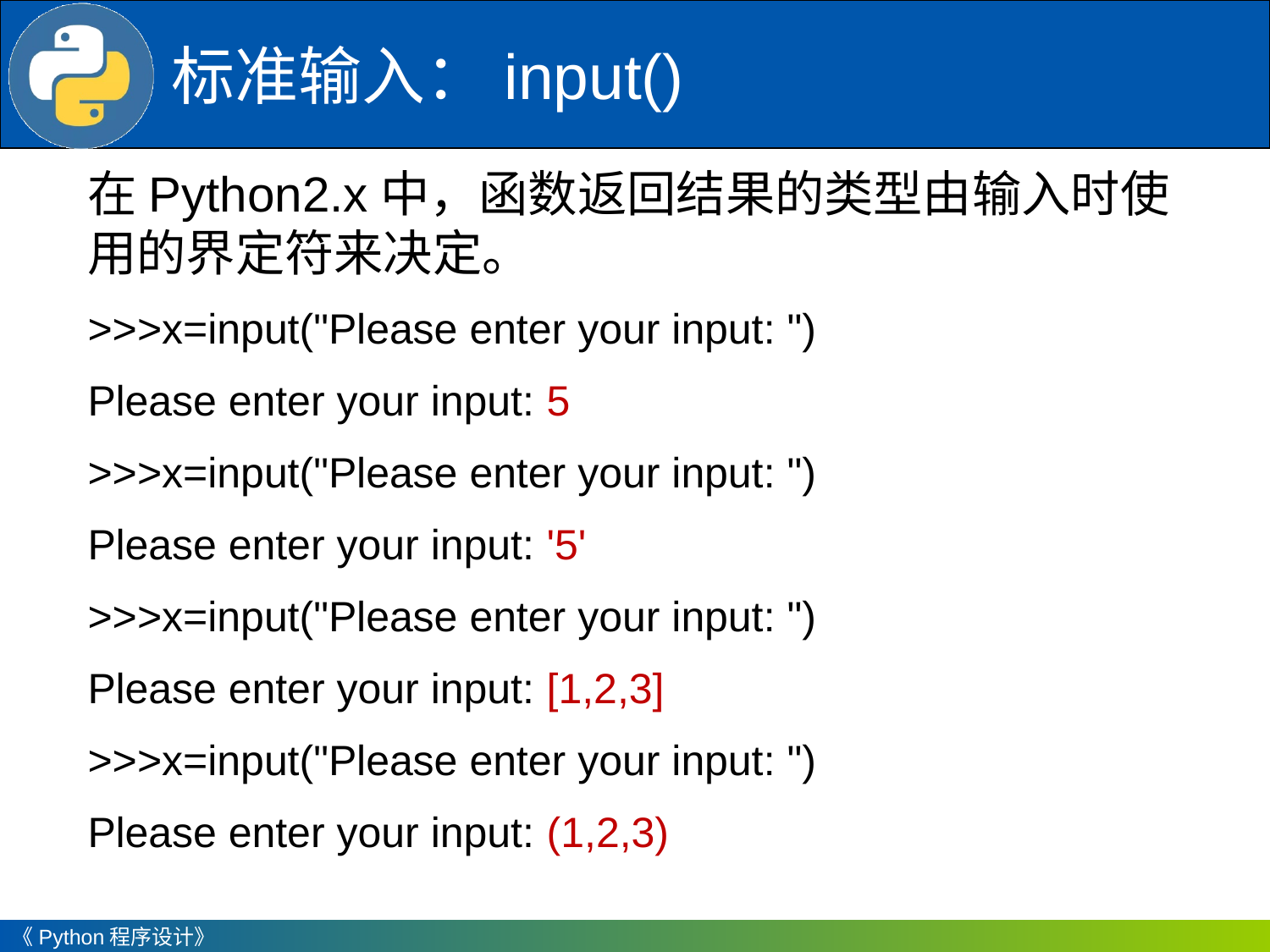

# 标准输入：input()
在Python2.x中，函数返回结果的类型由输入时使用的界定符来决定。
>>>x=input("Please enter your input: ")
Please enter your input: 5
>>>x=input("Please enter your input: ")
Please enter your input: '5'
>>>x=input("Please enter your input: ")
Please enter your input: [1,2,3]
>>>x=input("Please enter your input: ")
Please enter your input: (1,2,3)